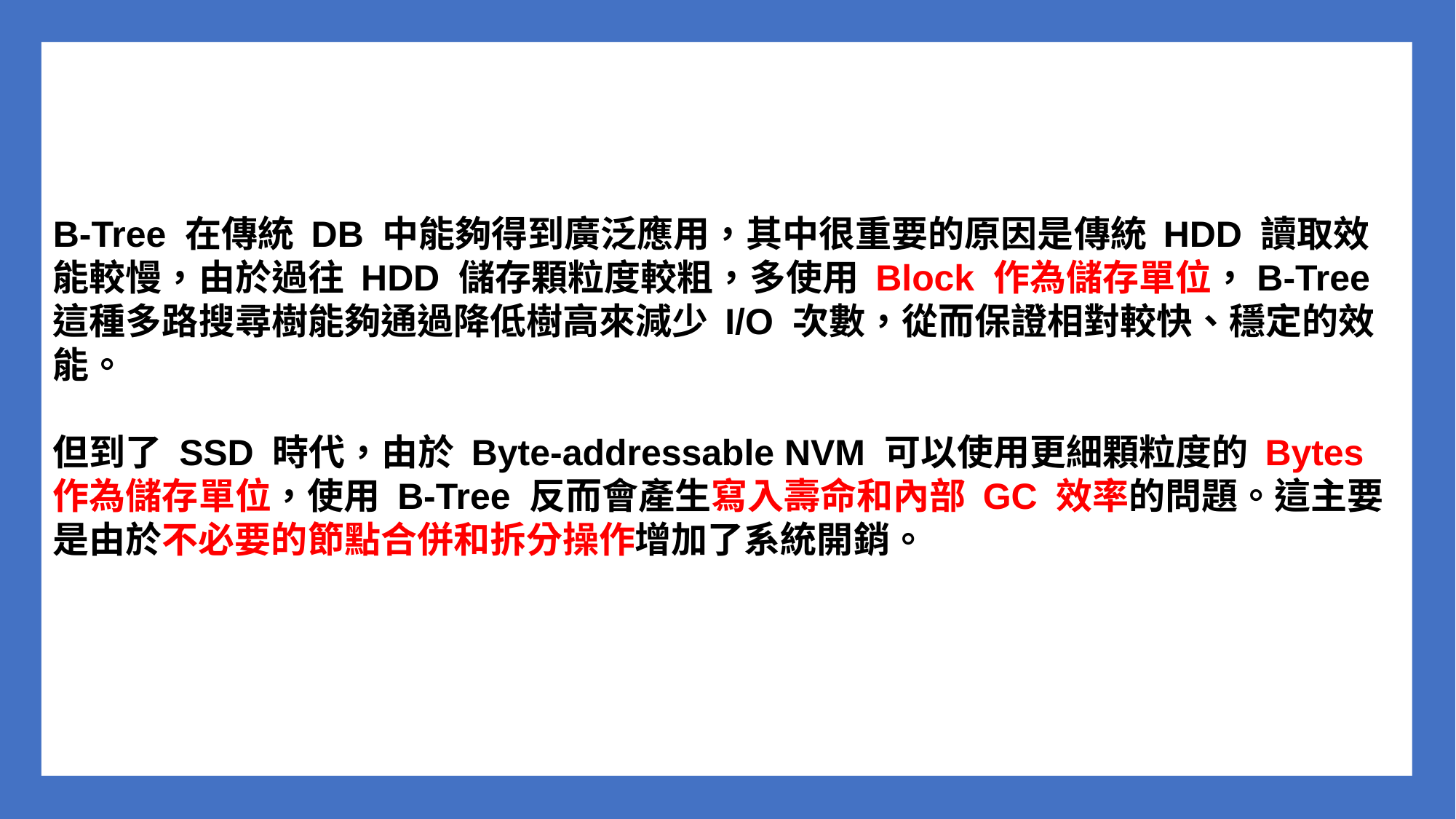

B-Tree 在傳統 DB 中能夠得到廣泛應用，其中很重要的原因是傳統 HDD 讀取效能較慢，由於過往 HDD 儲存顆粒度較粗，多使用 Block 作為儲存單位，B-Tree 這種多路搜尋樹能夠通過降低樹高來減少 I/O 次數，從而保證相對較快、穩定的效能。

但到了 SSD 時代，由於 Byte-addressable NVM 可以使用更細顆粒度的 Bytes 作為儲存單位，使用 B-Tree 反而會產生寫入壽命和內部 GC 效率的問題。這主要是由於不必要的節點合併和拆分操作增加了系統開銷。